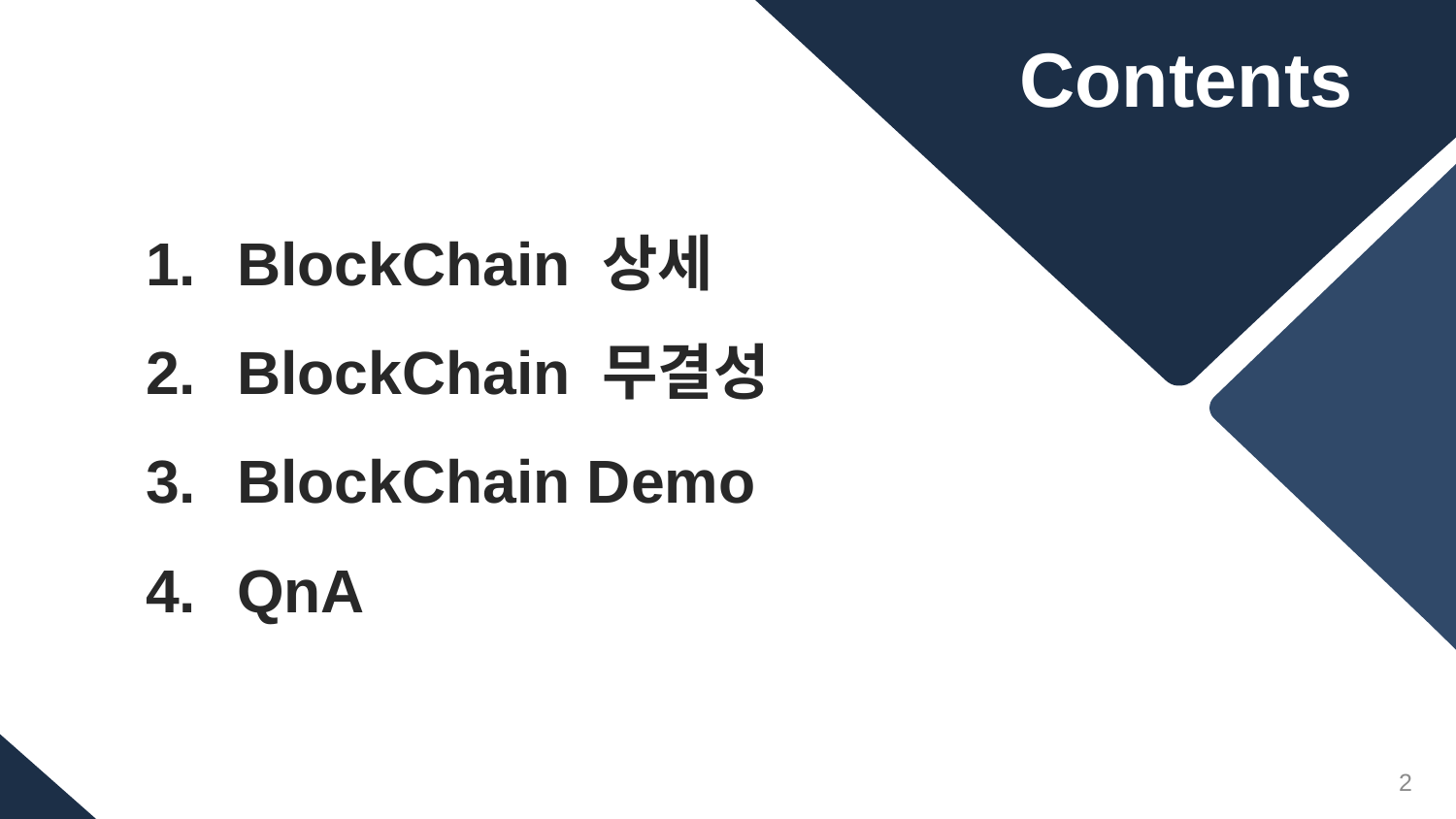

Contents
BlockChain 상세
BlockChain 무결성
BlockChain Demo
QnA

2